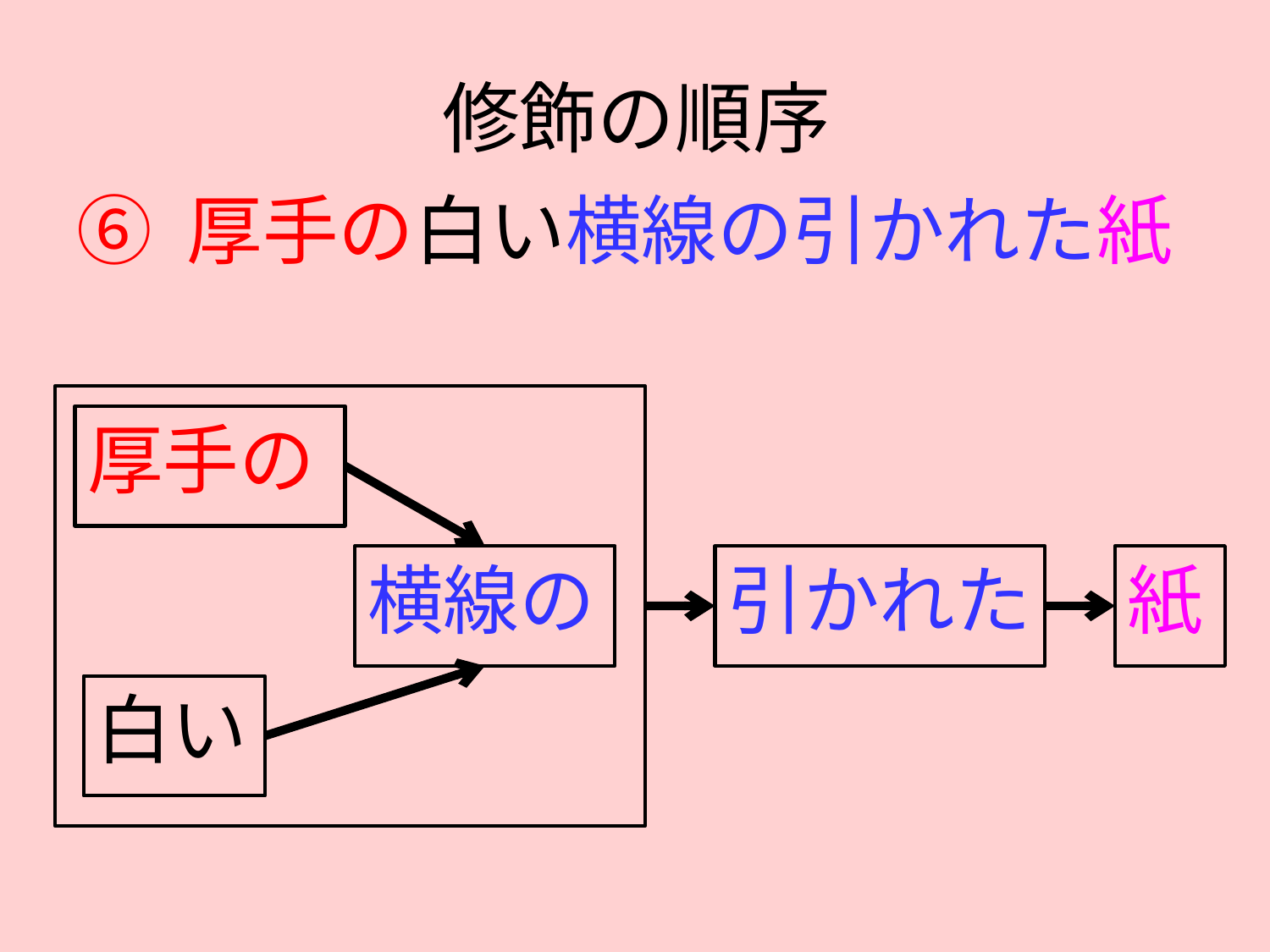

# 修飾の順序
⑥ 厚手の白い横線の引かれた紙

厚手の
横線の
引かれた
紙
白い